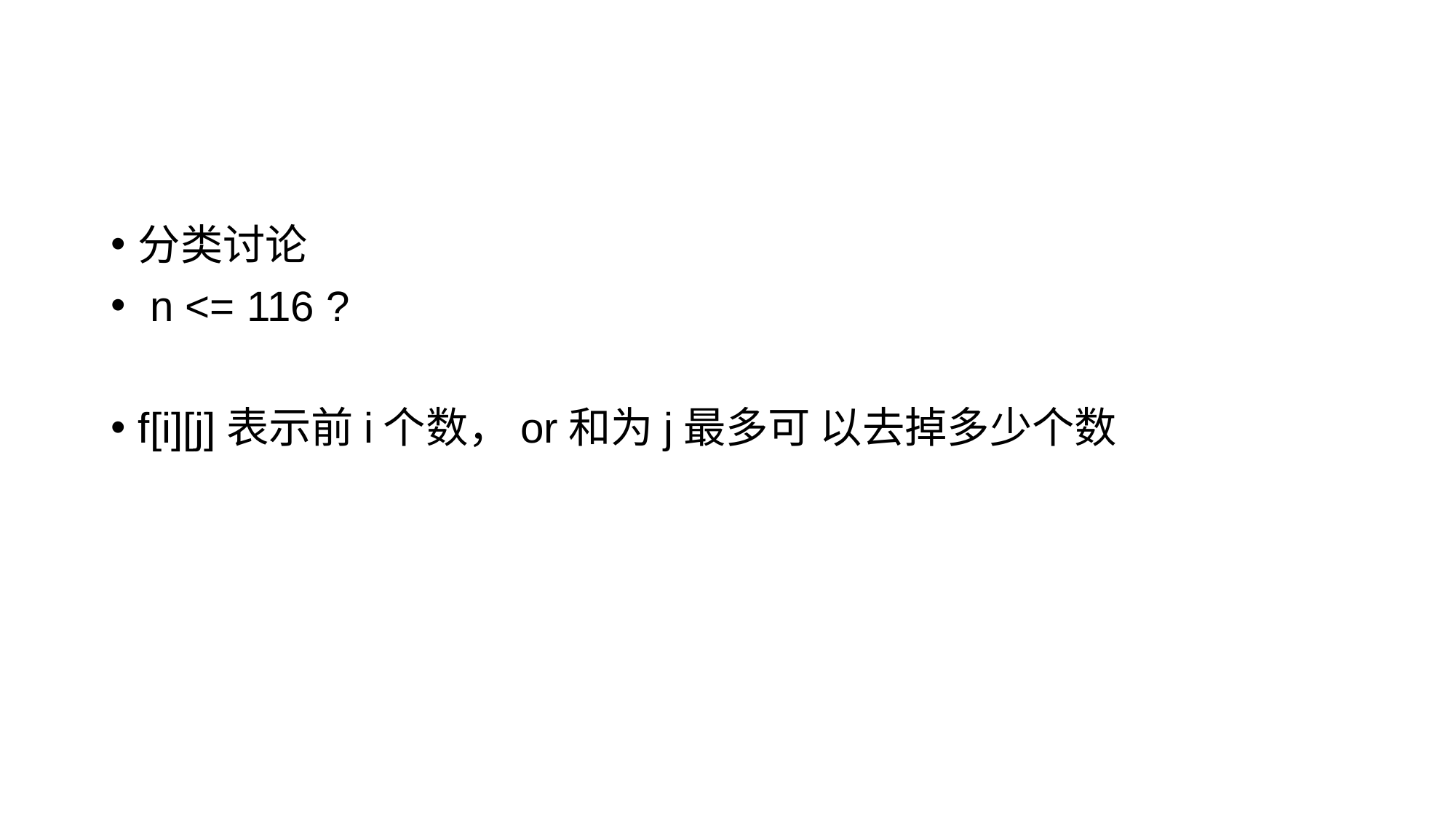

#
分类讨论
 n <= 116 ?

f[i][j]表示前i个数，or和为j最多可 以去掉多少个数